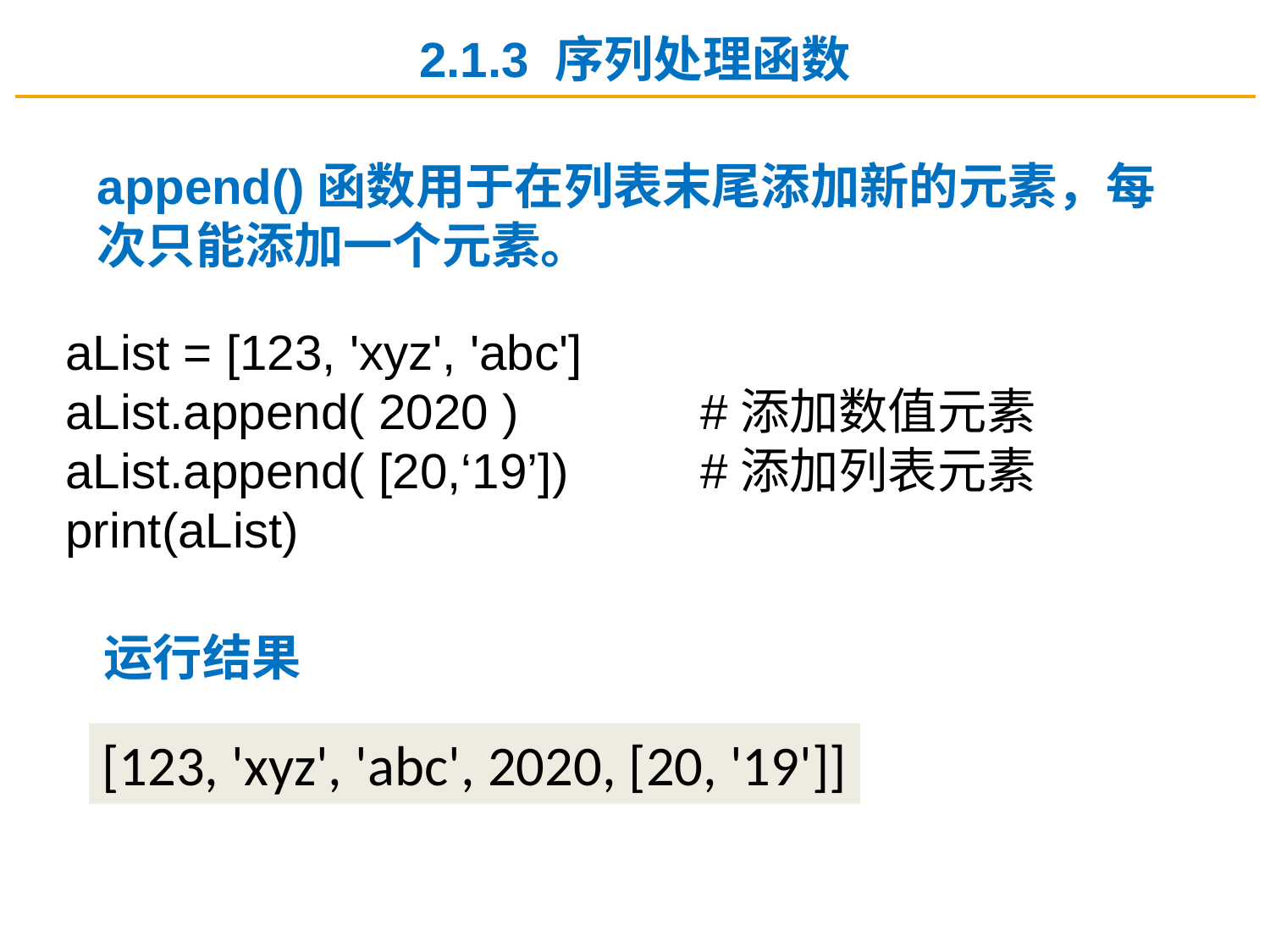

2.1.3 序列处理函数
append()函数用于在列表末尾添加新的元素，每次只能添加一个元素。
aList = [123, 'xyz', 'abc']
aList.append( 2020 )     	#添加数值元素
aList.append( [20,‘19’])    	#添加列表元素
print(aList)
运行结果
[123, 'xyz', 'abc', 2020, [20, '19']]
要创建空集合，只能用st()，不能用{}